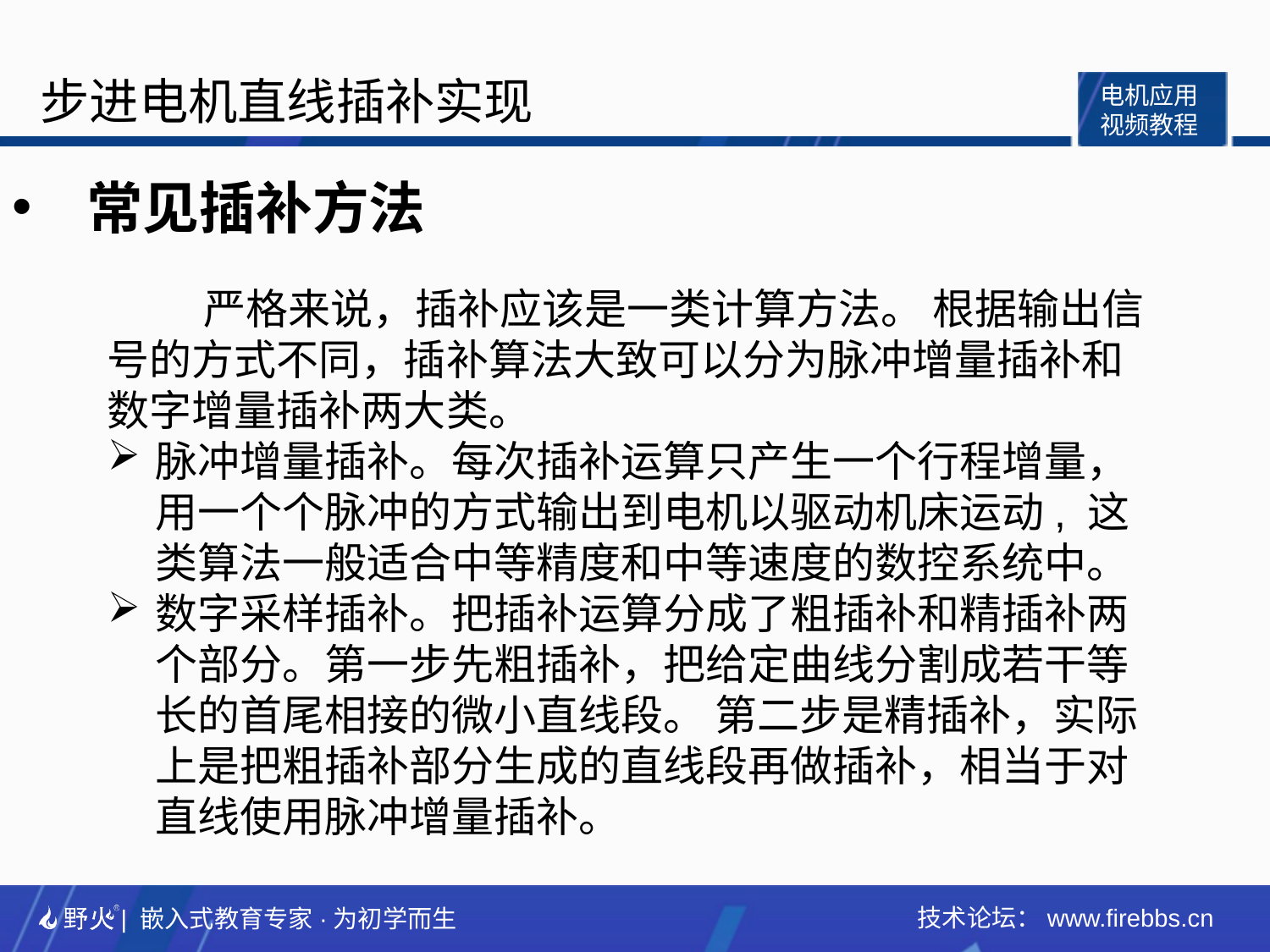

常见插补方法
         严格来说，插补应该是一类计算方法。 根据输出信号的方式不同，插补算法大致可以分为脉冲增量插补和数字增量插补两大类。
脉冲增量插补。每次插补运算只产生一个行程增量，用一个个脉冲的方式输出到电机以驱动机床运动, 这类算法一般适合中等精度和中等速度的数控系统中。
数字采样插补。把插补运算分成了粗插补和精插补两个部分。第一步先粗插补，把给定曲线分割成若干等长的首尾相接的微小直线段。 第二步是精插补，实际上是把粗插补部分生成的直线段再做插补，相当于对直线使用脉冲增量插补。